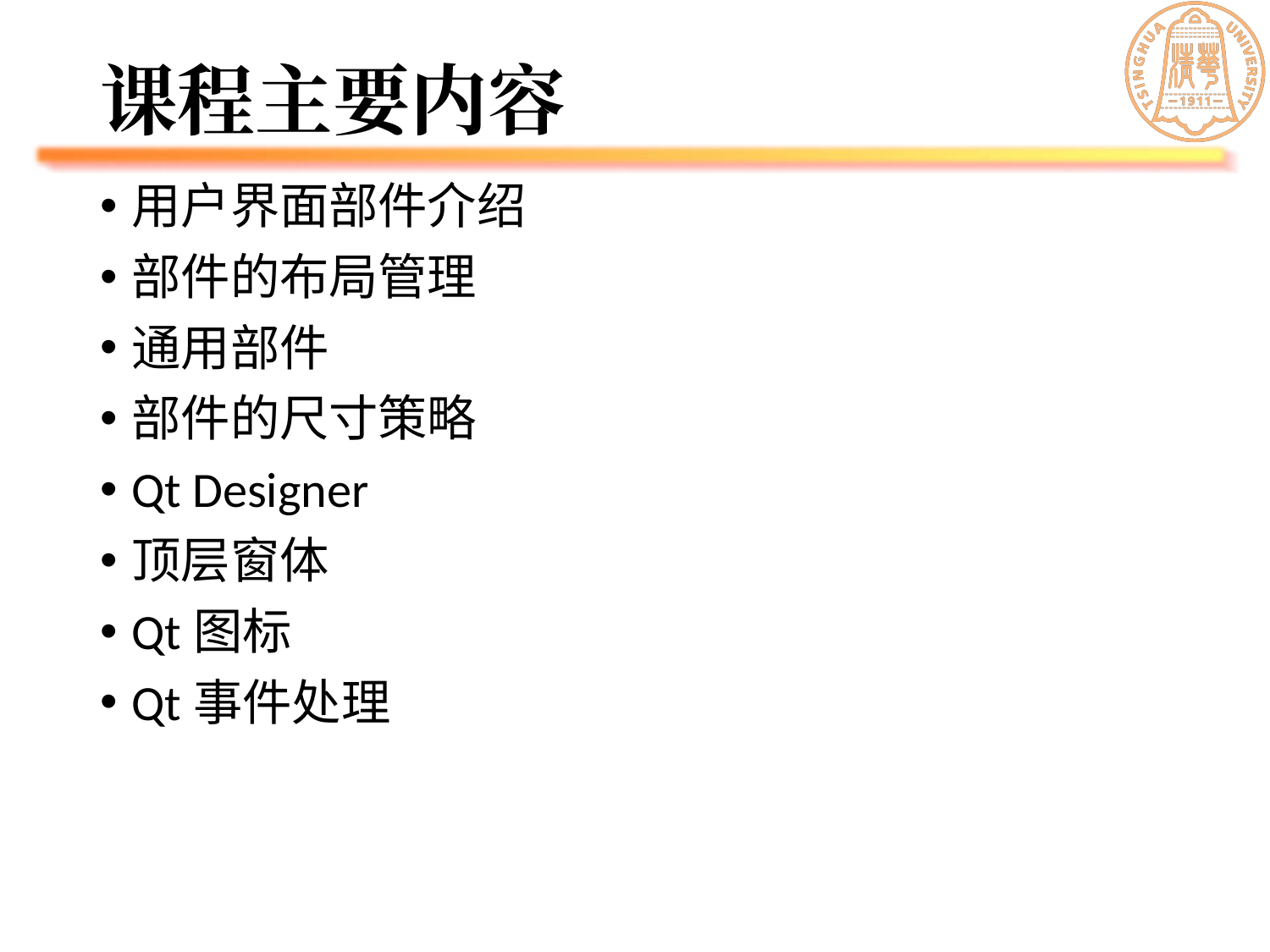

# 课程主要内容
用户界面部件介绍
部件的布局管理
通用部件
部件的尺寸策略
Qt Designer
顶层窗体
Qt图标
Qt事件处理